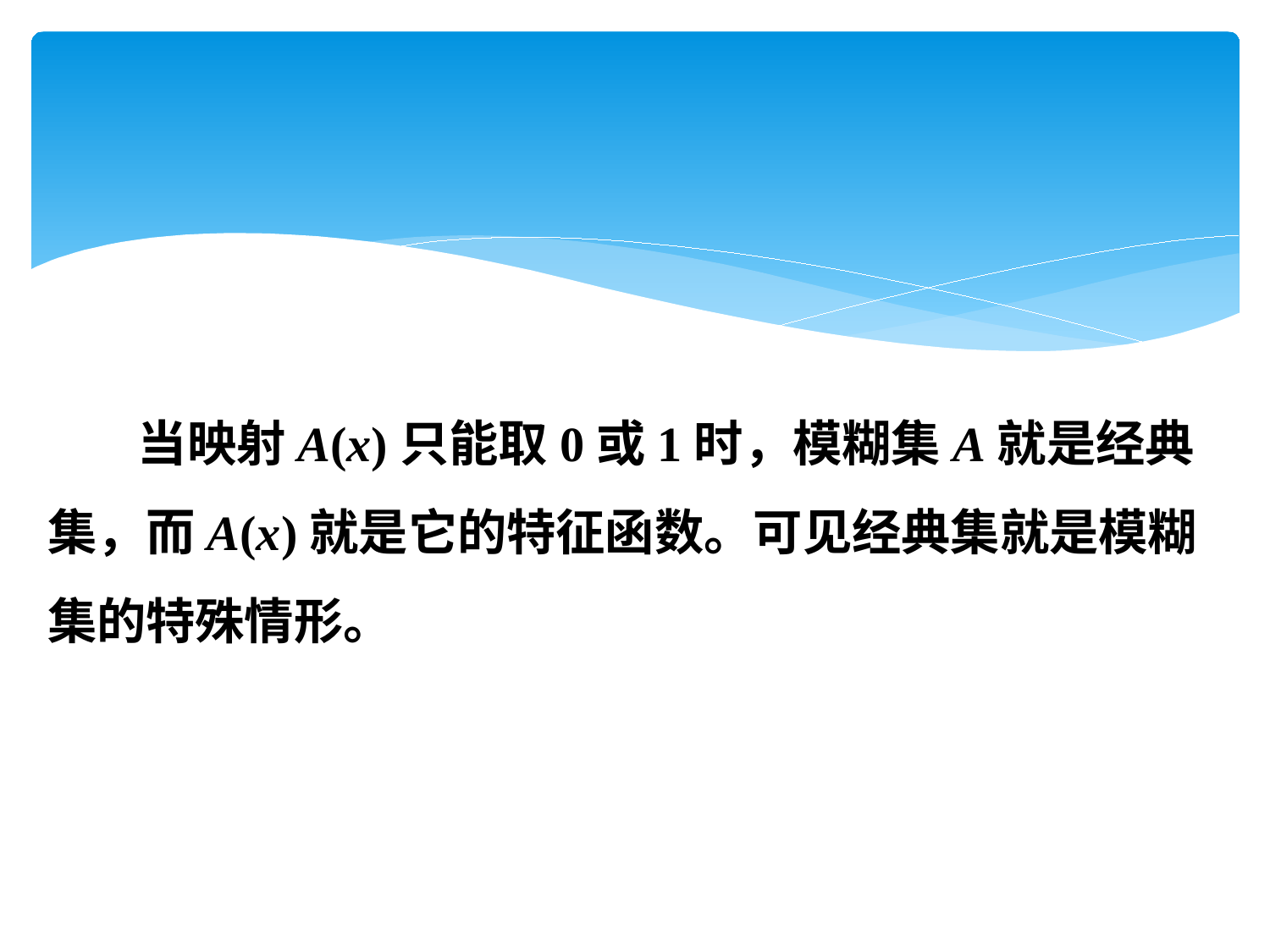

当映射A(x)只能取0或1时，模糊集A就是经典集，而A(x)就是它的特征函数。可见经典集就是模糊集的特殊情形。